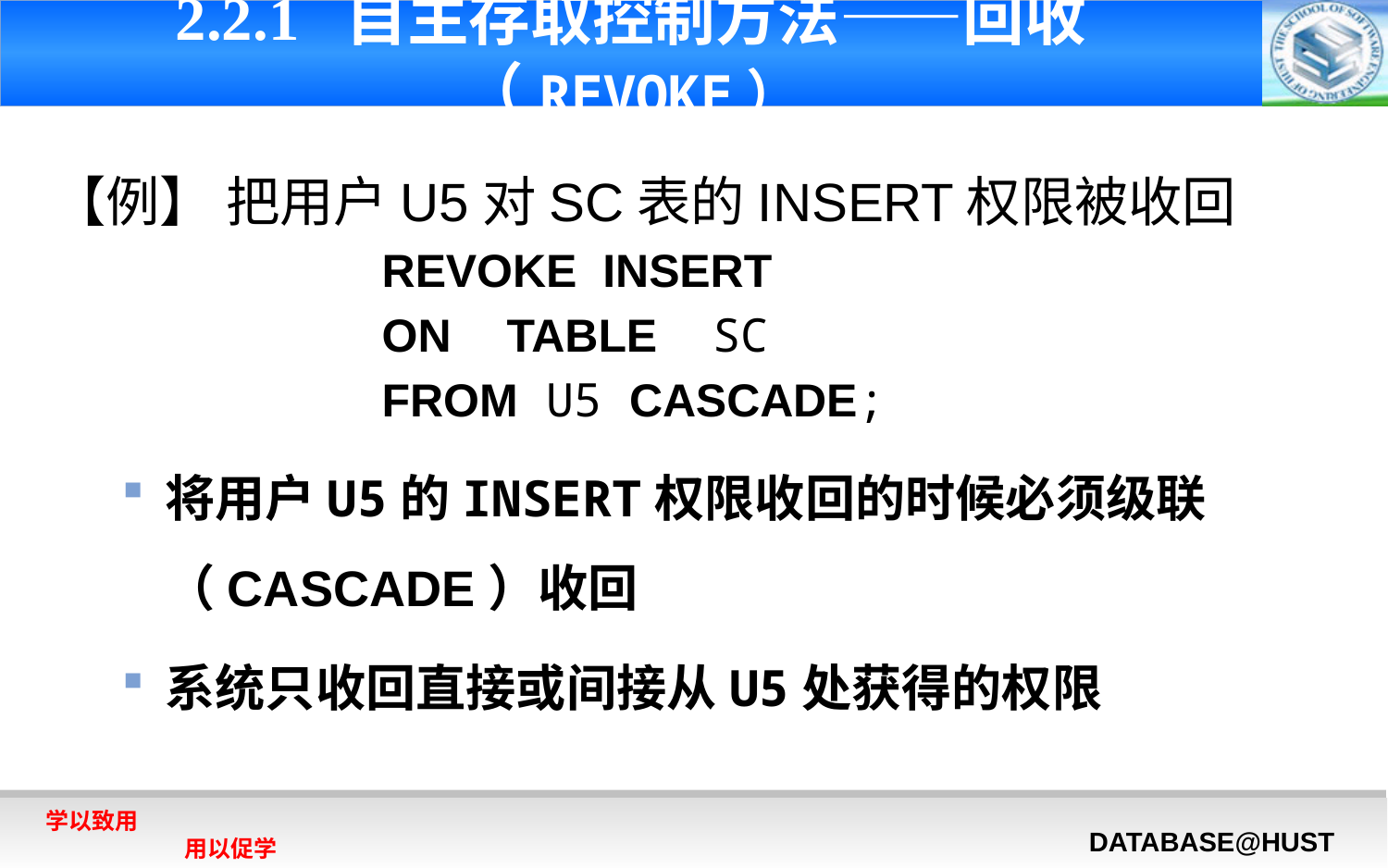

# 2.2.1  自主存取控制方法——回收（REVOKE）
【例】 把用户U5对SC表的INSERT权限被收回
			REVOKE  INSERT
			ON  TABLE  SC
			FROM U5 CASCADE;
将用户U5的INSERT权限收回的时候必须级联（CASCADE）收回
系统只收回直接或间接从U5处获得的权限